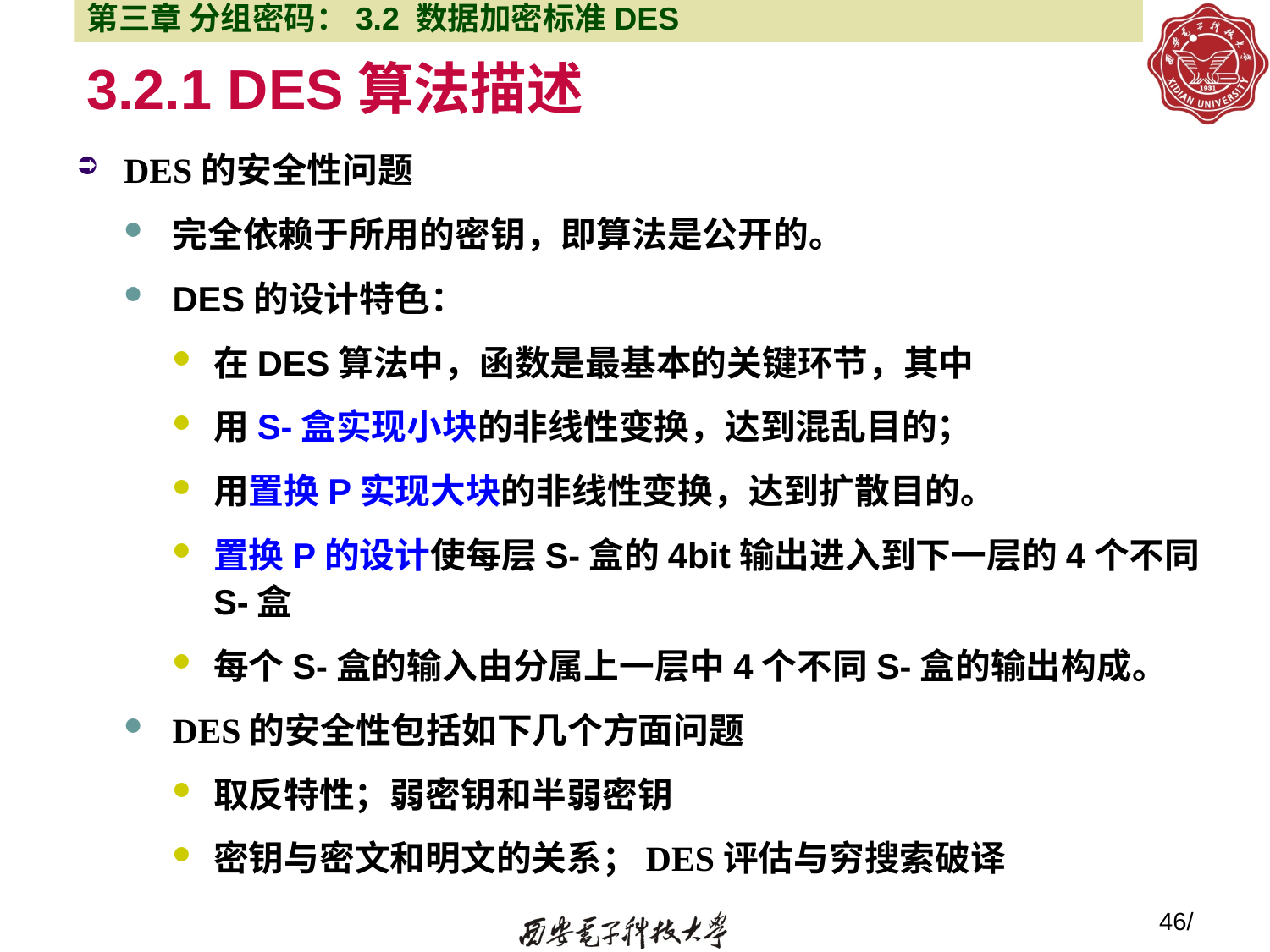

第三章 分组密码：3.2 数据加密标准DES
# 3.2.1 DES算法描述
DES的安全性问题
完全依赖于所用的密钥，即算法是公开的。
DES的设计特色：
在DES算法中，函数是最基本的关键环节，其中
用S-盒实现小块的非线性变换，达到混乱目的；
用置换P实现大块的非线性变换，达到扩散目的。
置换P的设计使每层S-盒的4bit输出进入到下一层的4个不同S-盒
每个S-盒的输入由分属上一层中4个不同S-盒的输出构成。
DES的安全性包括如下几个方面问题
取反特性；弱密钥和半弱密钥
密钥与密文和明文的关系；DES评估与穷搜索破译
46/